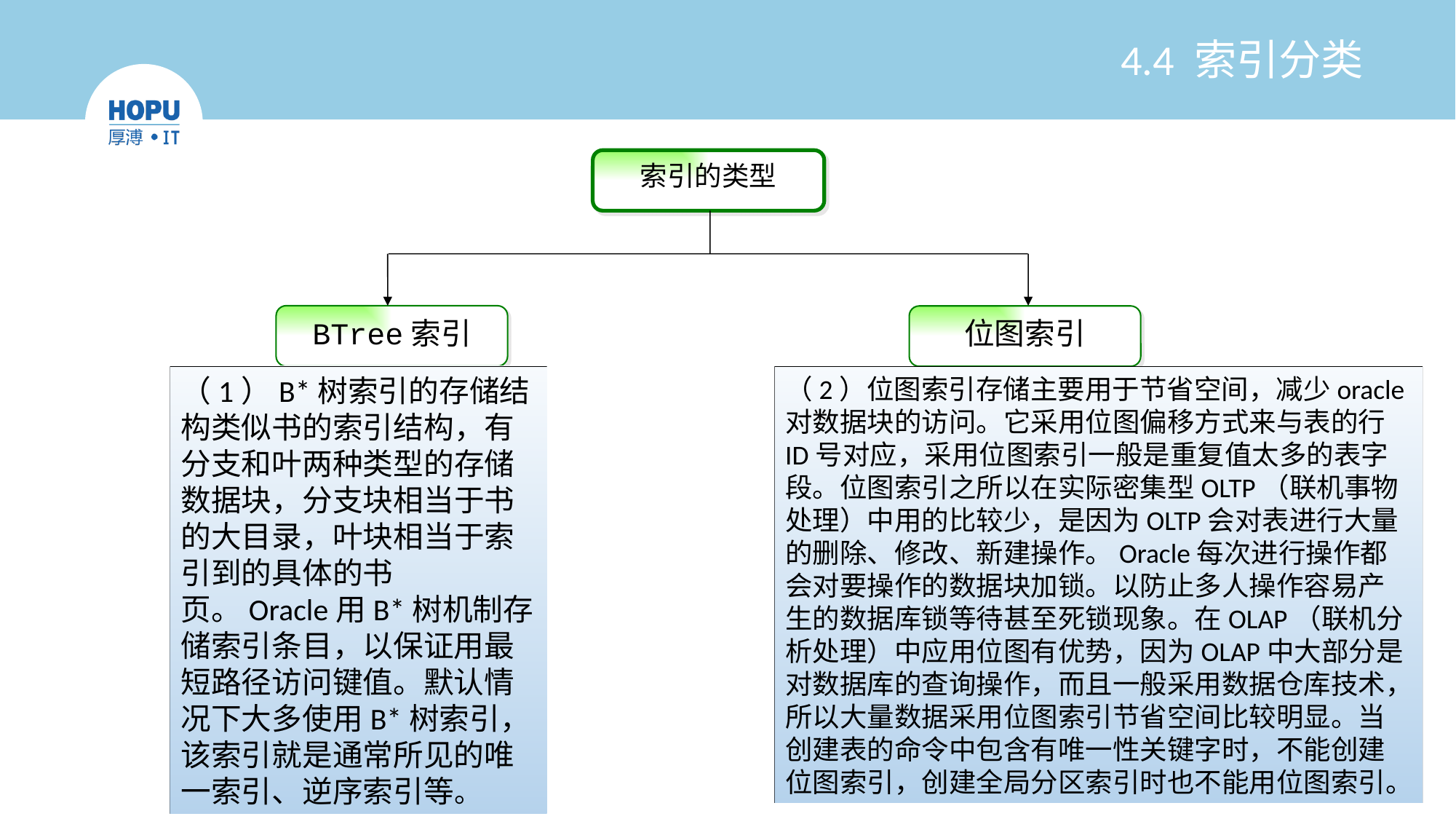

# 4.4 索引分类
索引的类型

BTree索引
位图索引
（1）B*树索引的存储结构类似书的索引结构，有分支和叶两种类型的存储数据块，分支块相当于书的大目录，叶块相当于索引到的具体的书页。Oracle用B*树机制存储索引条目，以保证用最短路径访问键值。默认情况下大多使用B*树索引，该索引就是通常所见的唯一索引、逆序索引等。
（2）位图索引存储主要用于节省空间，减少oracle对数据块的访问。它采用位图偏移方式来与表的行ID号对应，采用位图索引一般是重复值太多的表字段。位图索引之所以在实际密集型OLTP（联机事物处理）中用的比较少，是因为OLTP会对表进行大量的删除、修改、新建操作。Oracle每次进行操作都会对要操作的数据块加锁。以防止多人操作容易产生的数据库锁等待甚至死锁现象。在OLAP（联机分析处理）中应用位图有优势，因为OLAP中大部分是对数据库的查询操作，而且一般采用数据仓库技术，所以大量数据采用位图索引节省空间比较明显。当创建表的命令中包含有唯一性关键字时，不能创建位图索引，创建全局分区索引时也不能用位图索引。